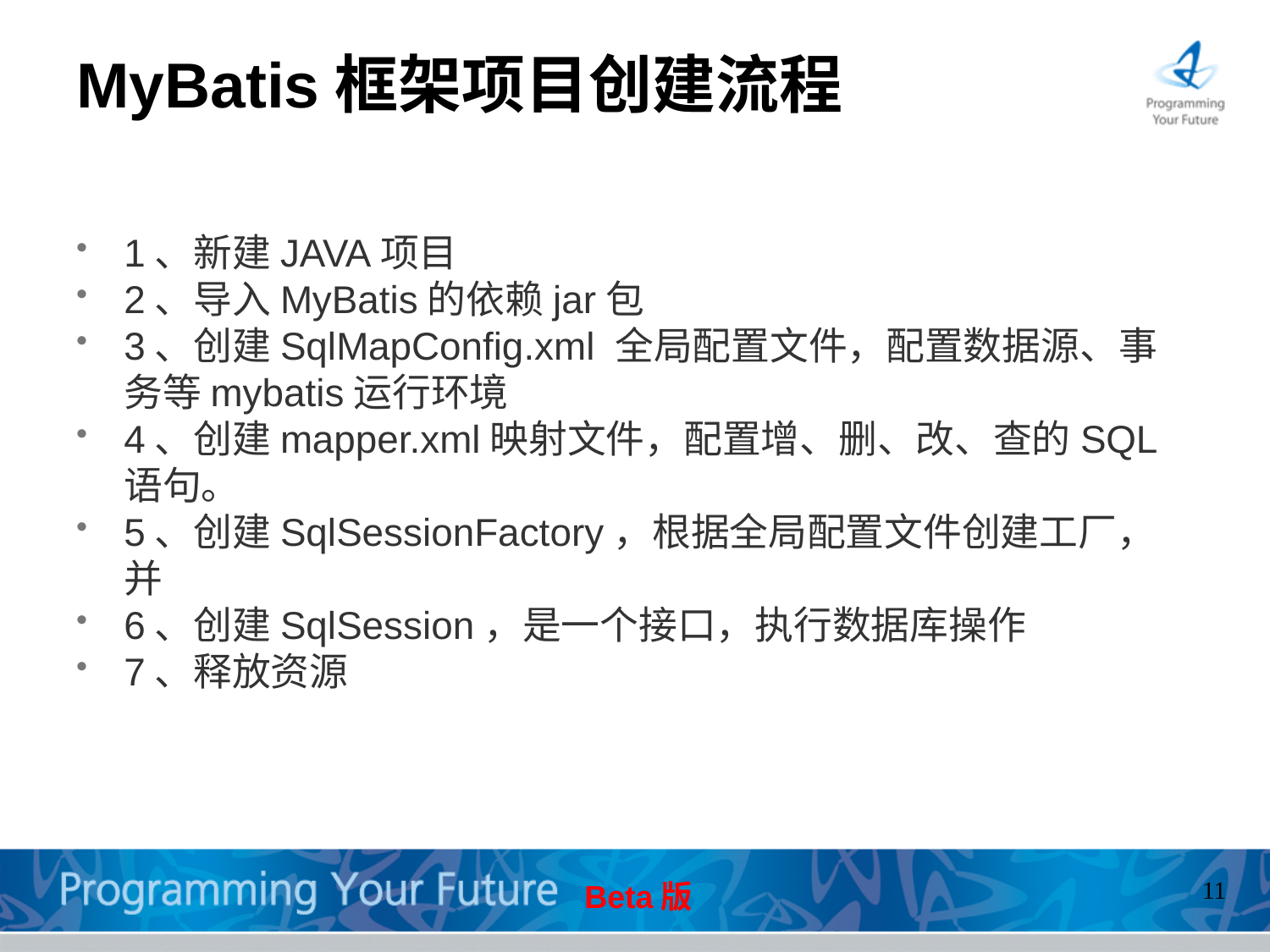

# MyBatis框架项目创建流程
1、新建JAVA项目
2、导入MyBatis的依赖jar包
3、创建SqlMapConfig.xml 全局配置文件，配置数据源、事务等mybatis运行环境
4、创建mapper.xml映射文件，配置增、删、改、查的SQL语句。
5、创建SqlSessionFactory，根据全局配置文件创建工厂，并
6、创建SqlSession，是一个接口，执行数据库操作
7、释放资源